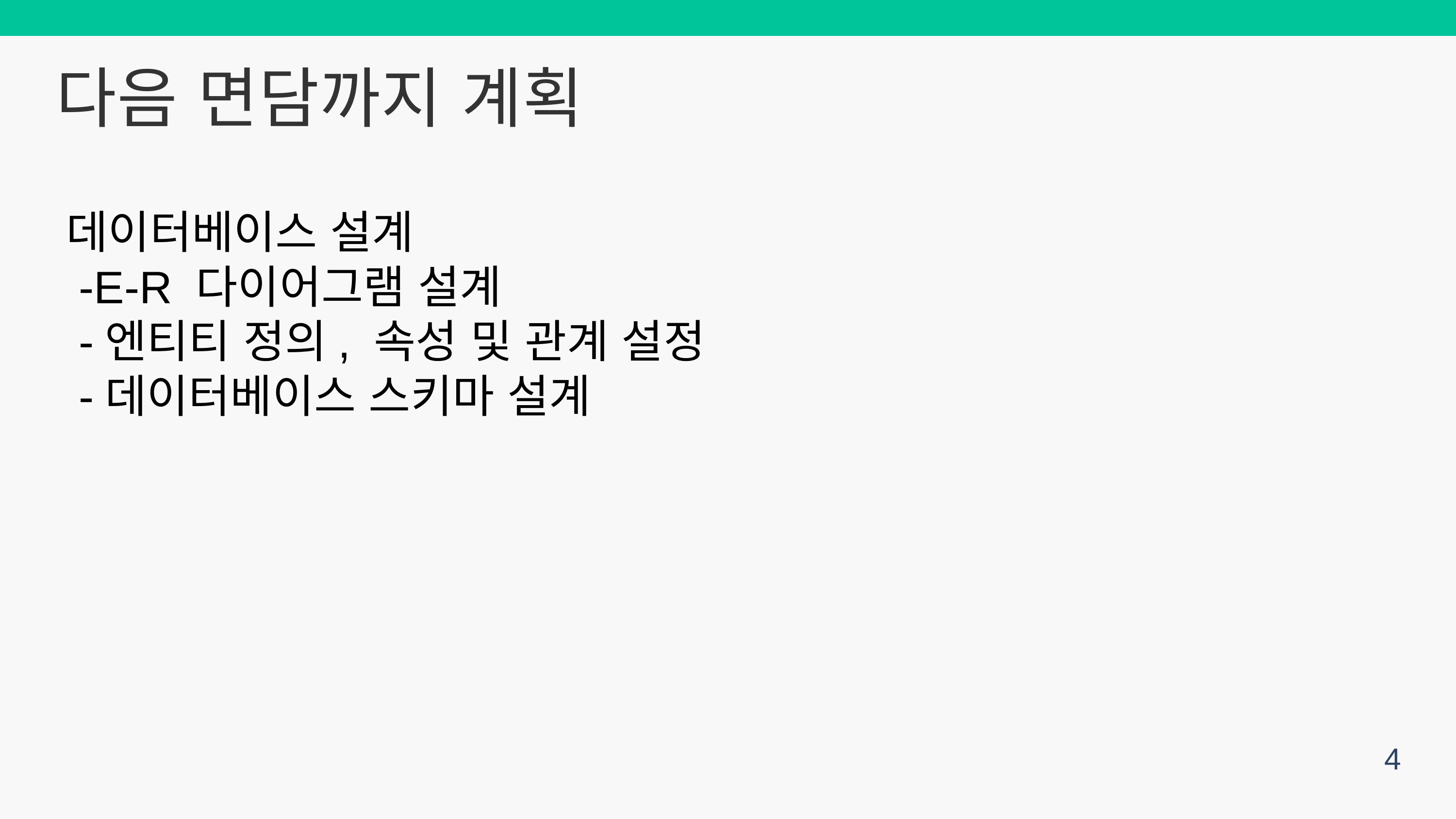

다음 면담까지 계획
데이터베이스 설계
 -E-R 다이어그램 설계
 -엔티티 정의, 속성 및 관계 설정
 -데이터베이스 스키마 설계
4